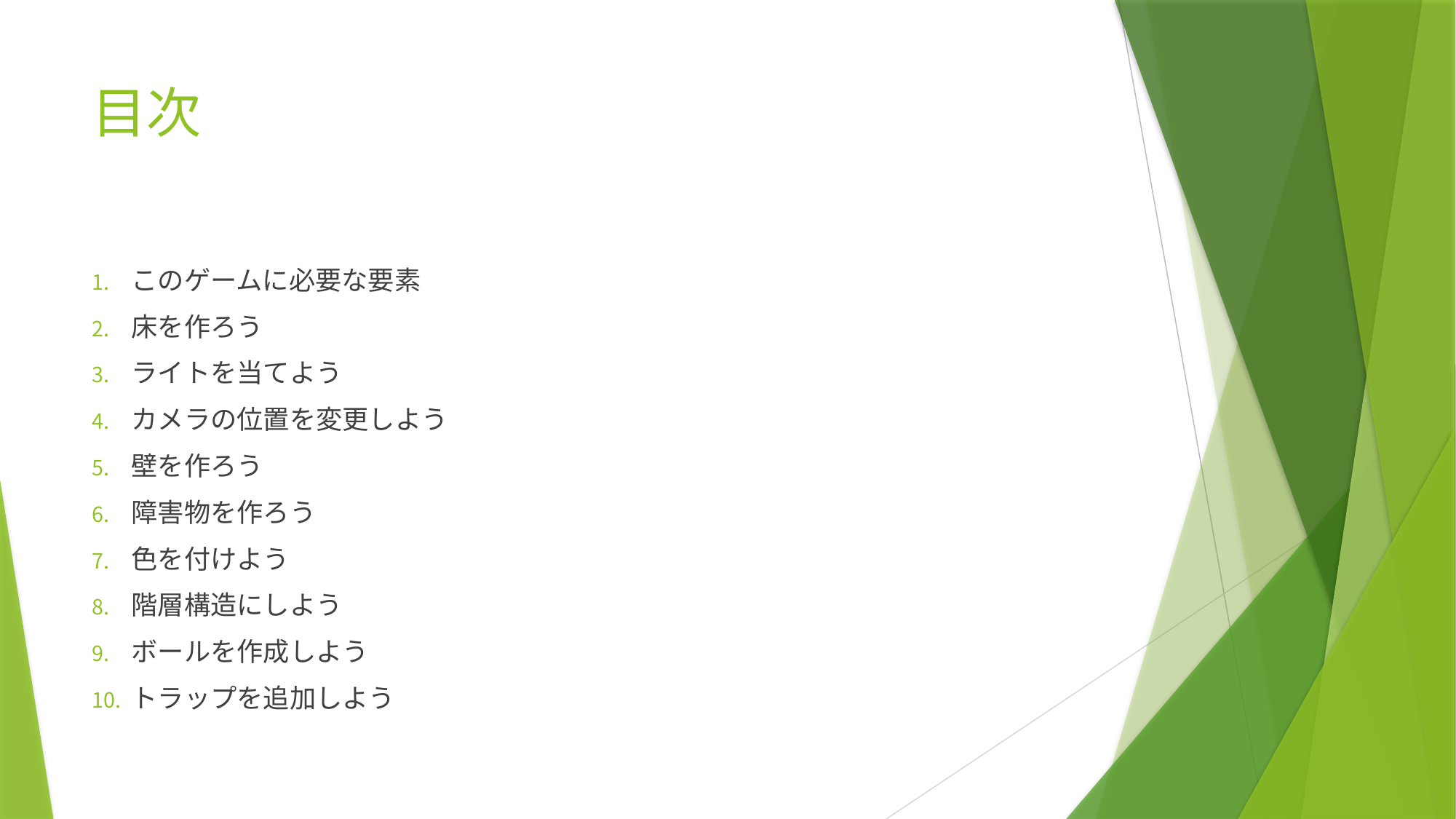

# 目次
このゲームに必要な要素
床を作ろう
ライトを当てよう
カメラの位置を変更しよう
壁を作ろう
障害物を作ろう
色を付けよう
階層構造にしよう
ボールを作成しよう
トラップを追加しよう